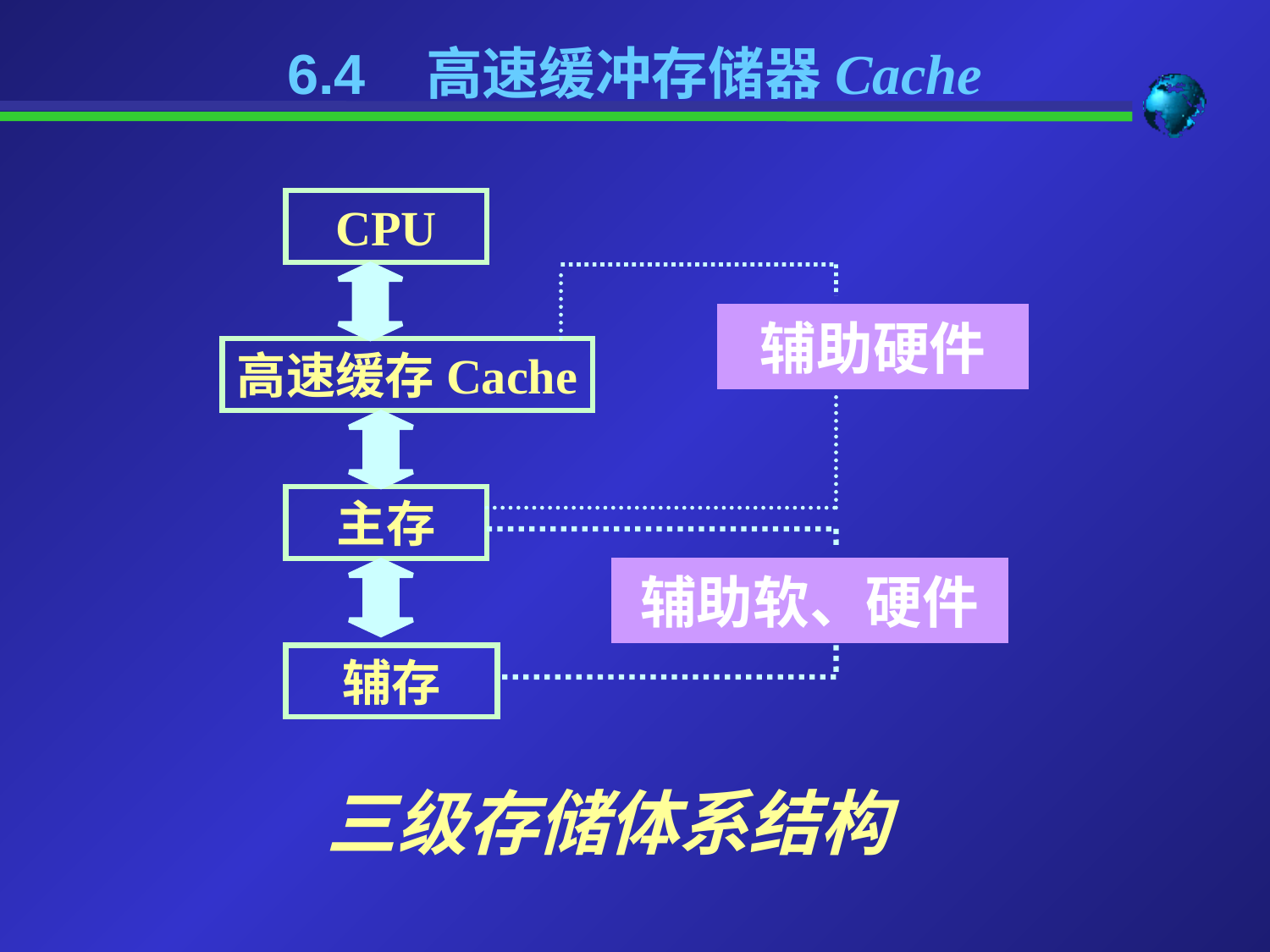

6.4   高速缓冲存储器Cache
CPU

辅助硬件
高速缓存Cache

主存

辅助软、硬件
辅存

三级存储体系结构
52